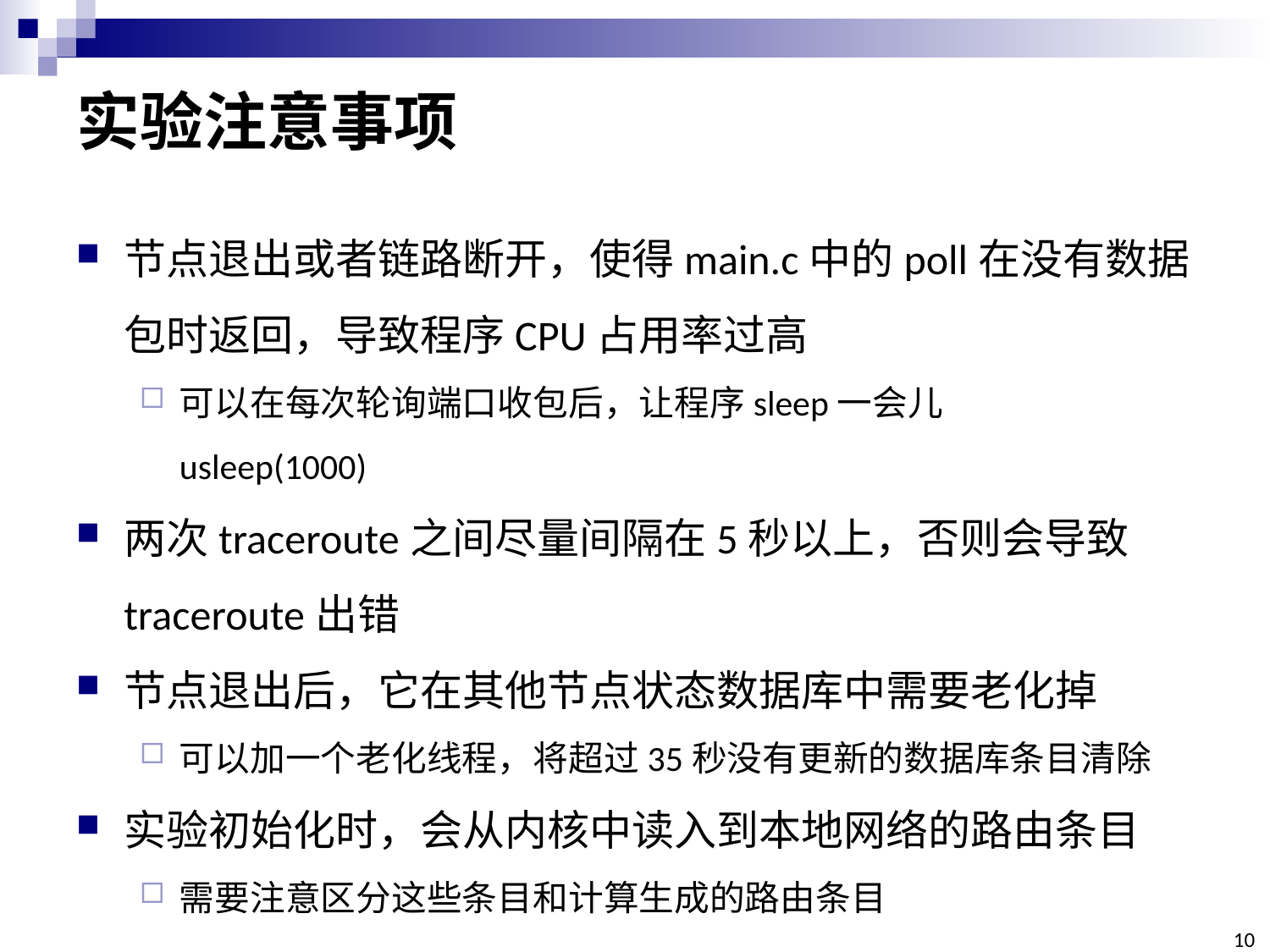

# 实验注意事项
节点退出或者链路断开，使得main.c中的poll在没有数据包时返回，导致程序CPU占用率过高
可以在每次轮询端口收包后，让程序sleep一会儿	usleep(1000)
两次traceroute之间尽量间隔在5秒以上，否则会导致traceroute出错
节点退出后，它在其他节点状态数据库中需要老化掉
可以加一个老化线程，将超过35秒没有更新的数据库条目清除
实验初始化时，会从内核中读入到本地网络的路由条目
需要注意区分这些条目和计算生成的路由条目
10